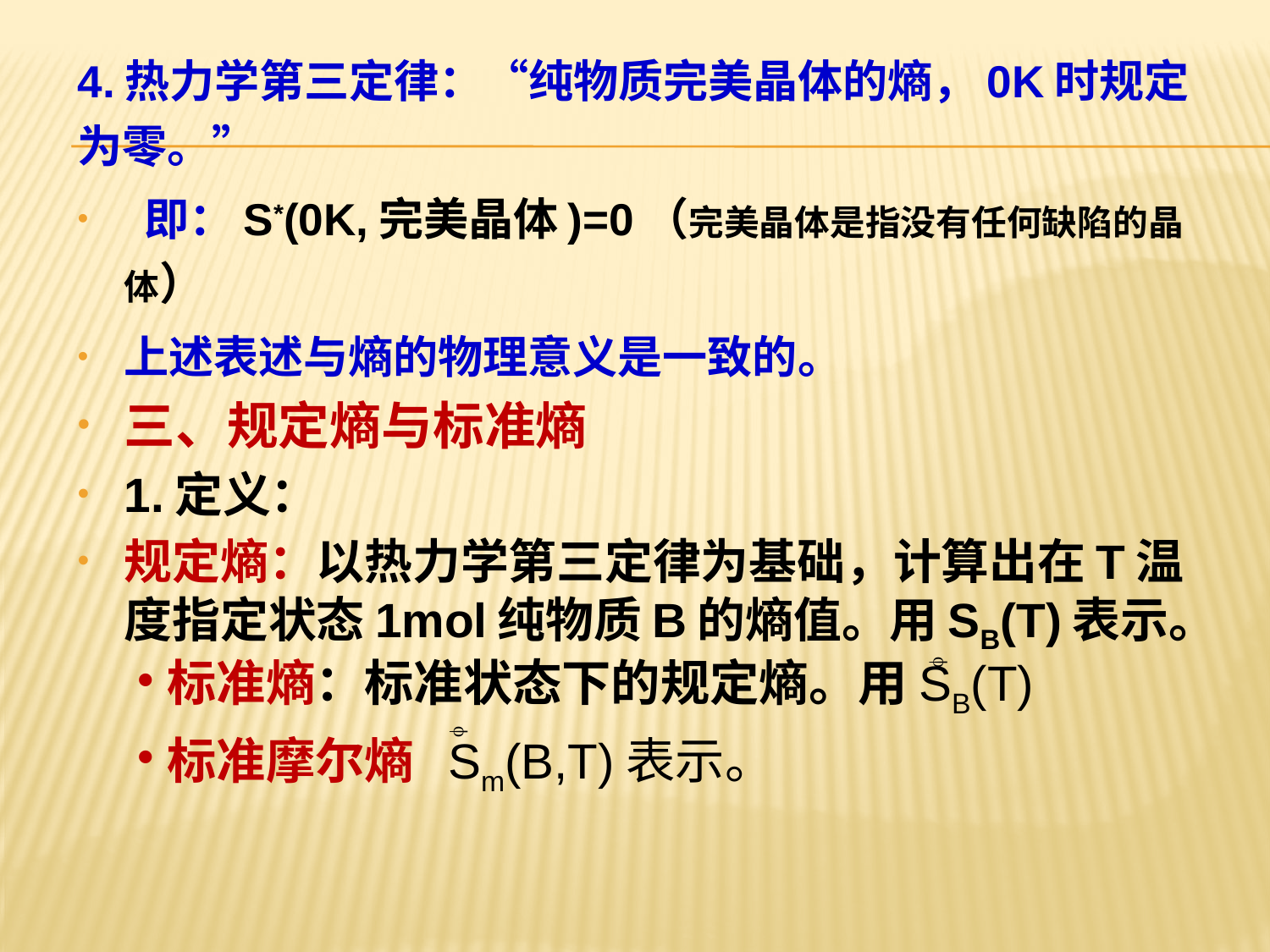

4.热力学第三定律：“纯物质完美晶体的熵，0K时规定为零。”
 即：S*(0K,完美晶体)=0（完美晶体是指没有任何缺陷的晶体）
上述表述与熵的物理意义是一致的。
三、规定熵与标准熵
1.定义：
规定熵：以热力学第三定律为基础，计算出在T温度指定状态1mol纯物质B的熵值。用SB(T)表示。

标准熵：标准状态下的规定熵。用SB(T)
标准摩尔熵  Sm(B,T)表示。
φ
φ